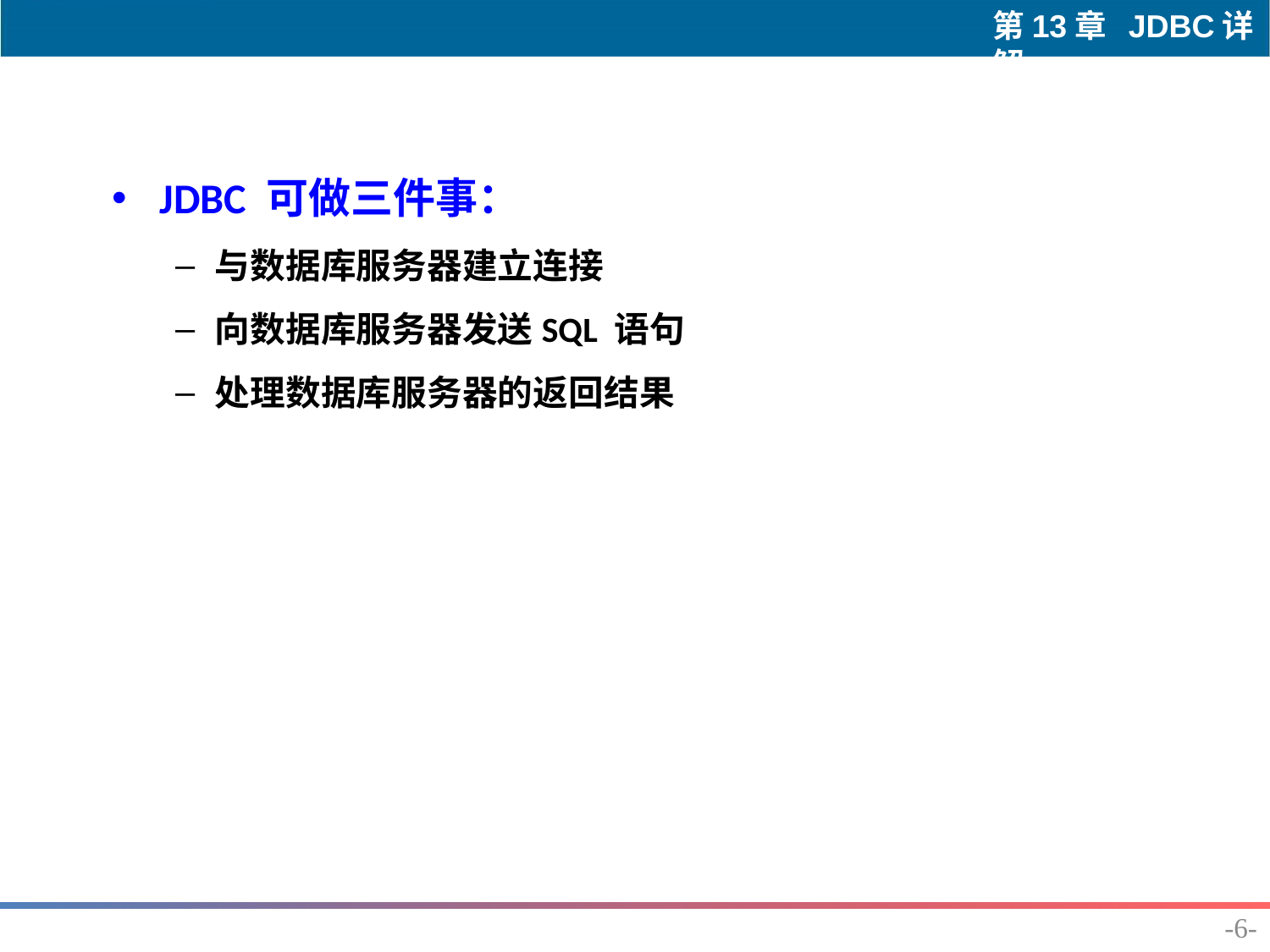

JDBC 可做三件事：
与数据库服务器建立连接
向数据库服务器发送SQL 语句
处理数据库服务器的返回结果

-6-